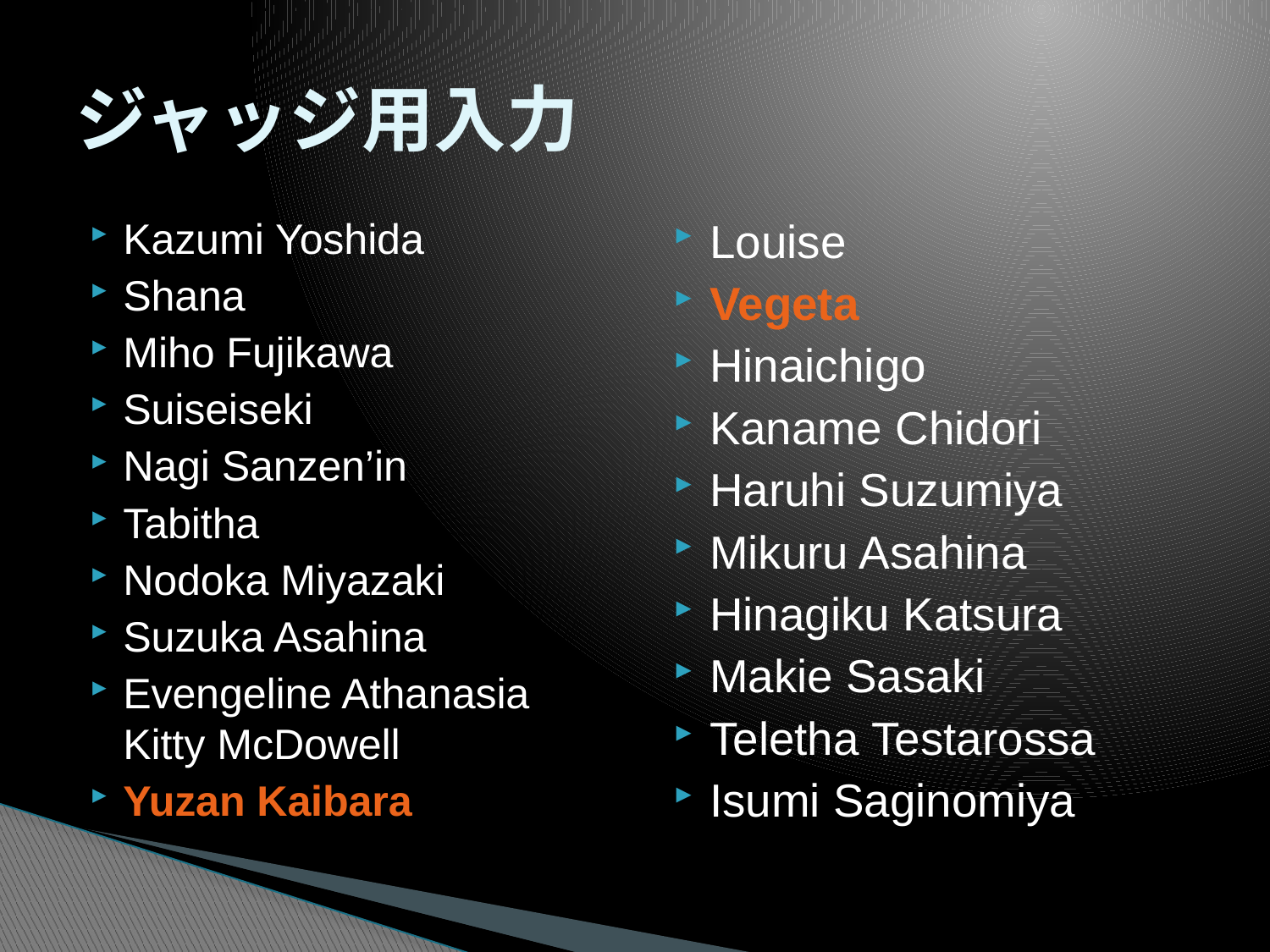

# ジャッジ用入力
Kazumi Yoshida
Shana
Miho Fujikawa
Suiseiseki
Nagi Sanzen’in
Tabitha
Nodoka Miyazaki
Suzuka Asahina
Evengeline Athanasia Kitty McDowell
Yuzan Kaibara

Louise
Vegeta
Hinaichigo
Kaname Chidori
Haruhi Suzumiya
Mikuru Asahina
Hinagiku Katsura
Makie Sasaki
Teletha Testarossa
Isumi Saginomiya